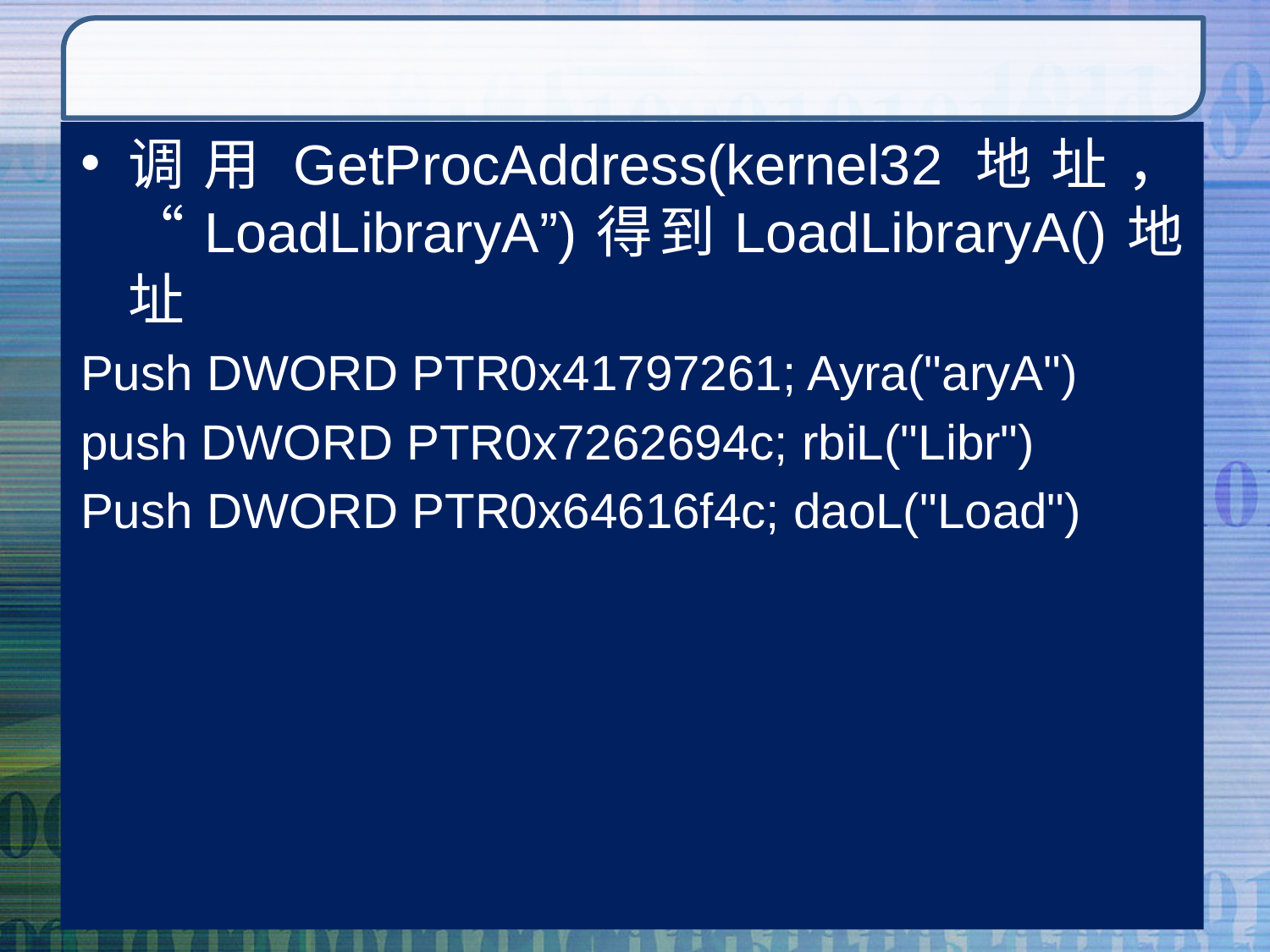

#
调用GetProcAddress(kernel32地址，“LoadLibraryA”)得到LoadLibraryA()地址
Push DWORD PTR0x41797261; Ayra("aryA")
push DWORD PTR0x7262694c; rbiL("Libr")
Push DWORD PTR0x64616f4c; daoL("Load")